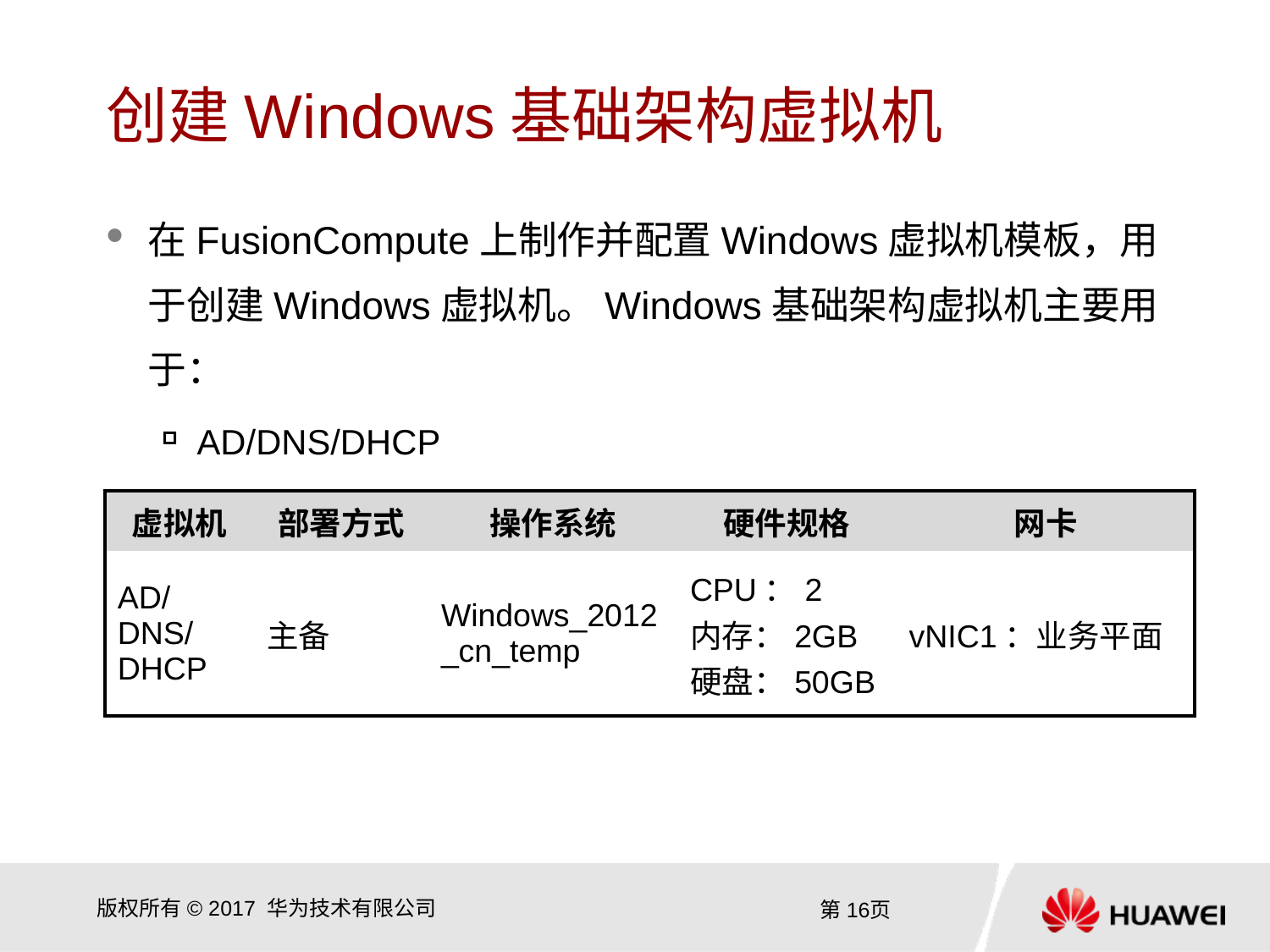

# 创建Windows基础架构虚拟机
在FusionCompute上制作并配置Windows虚拟机模板，用于创建Windows虚拟机。Windows基础架构虚拟机主要用于：
AD/DNS/DHCP
防病毒/补丁
| 虚拟机 | 部署方式 | 操作系统 | 硬件规格 | 网卡 |
| --- | --- | --- | --- | --- |
| AD/DNS/DHCP | 主备 | Windows\_2012\_cn\_temp | CPU：2 内存：2GB 硬盘：50GB | vNIC1：业务平面 |